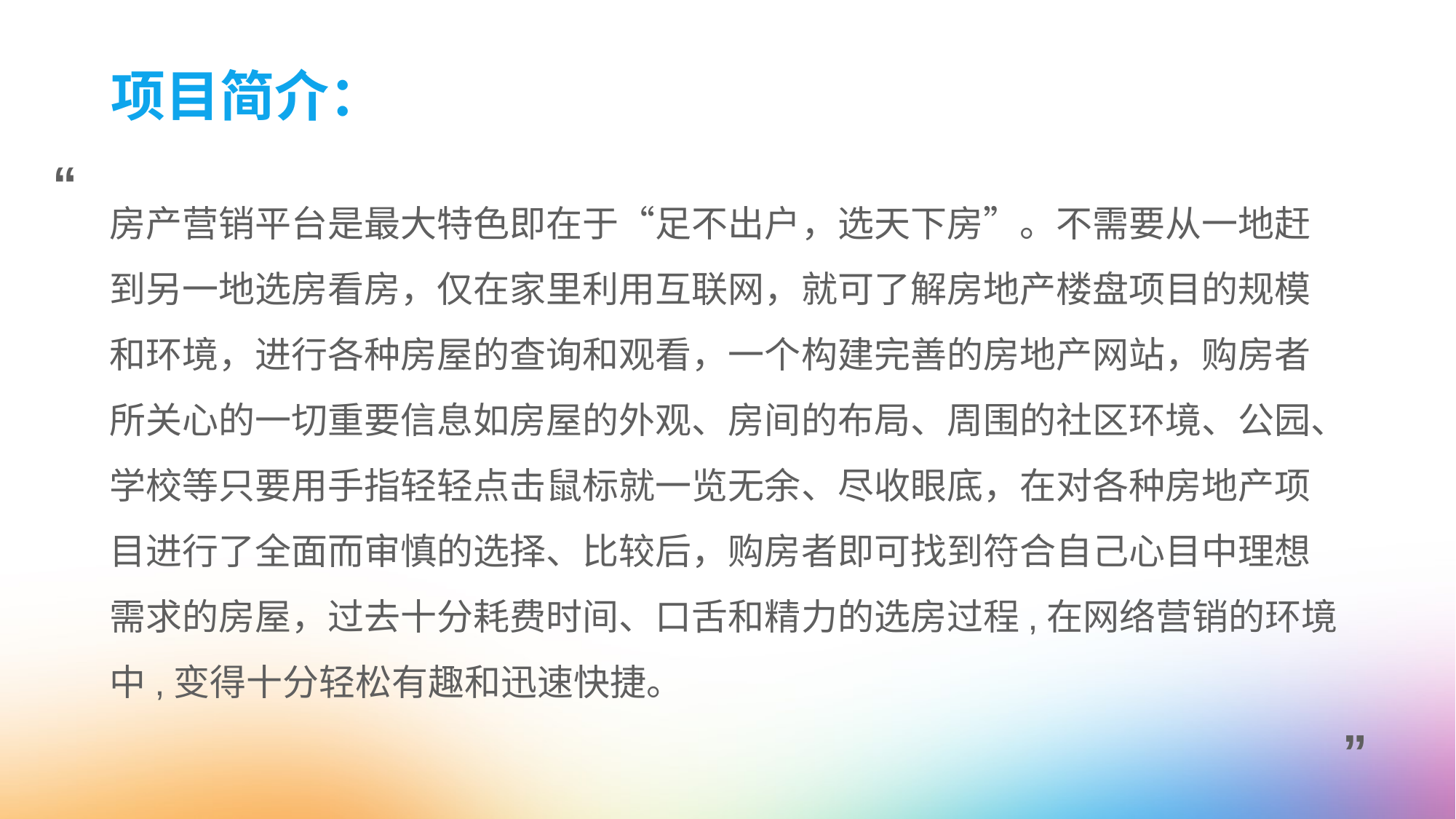

# 项目简介：
“
房产营销平台是最大特色即在于“足不出户，选天下房”。不需要从一地赶到另一地选房看房，仅在家里利用互联网，就可了解房地产楼盘项目的规模和环境，进行各种房屋的查询和观看，一个构建完善的房地产网站，购房者所关心的一切重要信息如房屋的外观、房间的布局、周围的社区环境、公园、学校等只要用手指轻轻点击鼠标就一览无余、尽收眼底，在对各种房地产项目进行了全面而审慎的选择、比较后，购房者即可找到符合自己心目中理想需求的房屋，过去十分耗费时间、口舌和精力的选房过程,在网络营销的环境中,变得十分轻松有趣和迅速快捷。
”